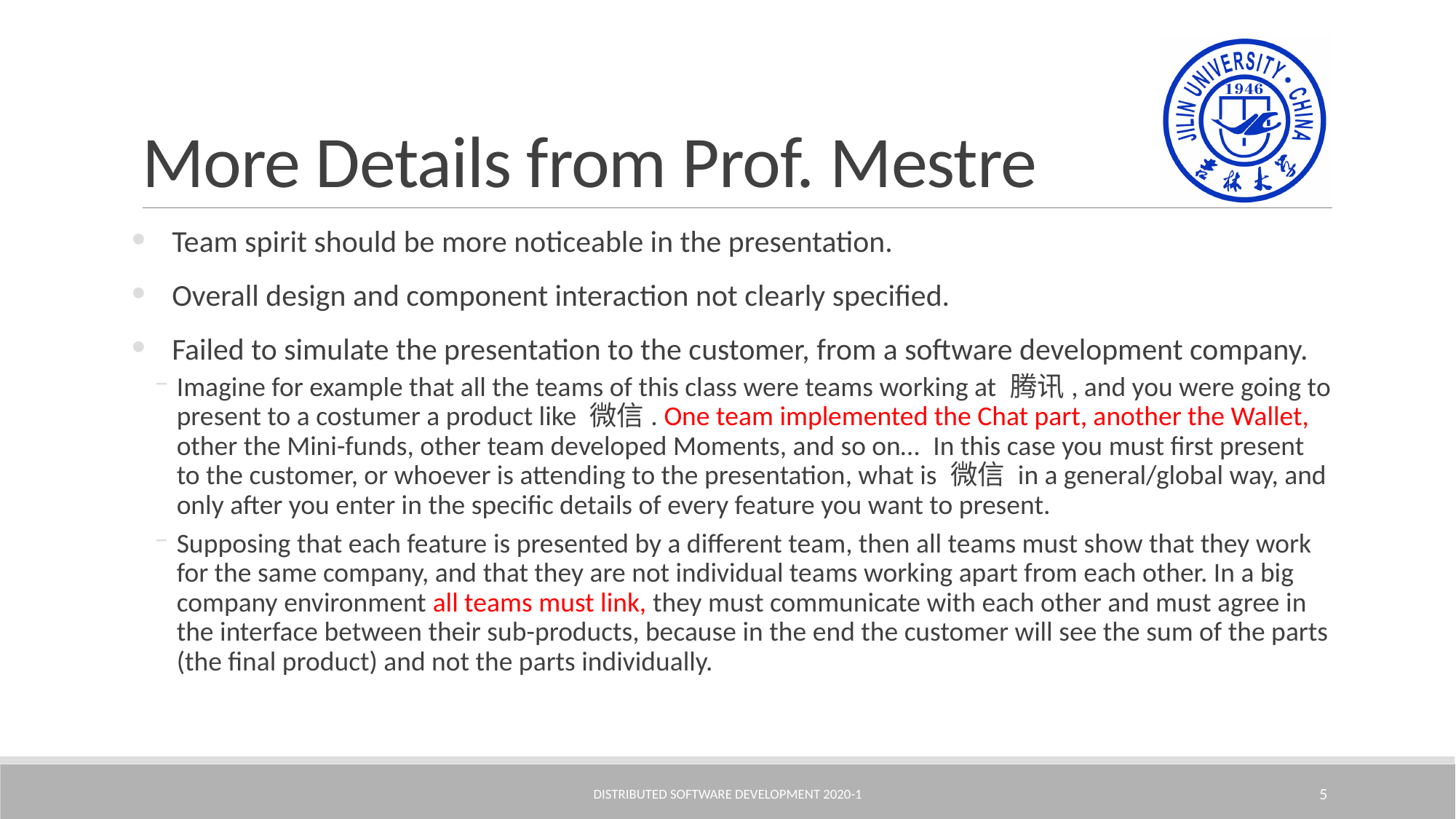

# More Details from Prof. Mestre
Team spirit should be more noticeable in the presentation.
Overall design and component interaction not clearly specified.
Failed to simulate the presentation to the customer, from a software development company.
Imagine for example that all the teams of this class were teams working at 腾讯, and you were going to present to a costumer a product like 微信. One team implemented the Chat part, another the Wallet, other the Mini-funds, other team developed Moments, and so on…  In this case you must first present to the customer, or whoever is attending to the presentation, what is 微信 in a general/global way, and only after you enter in the specific details of every feature you want to present.
Supposing that each feature is presented by a different team, then all teams must show that they work for the same company, and that they are not individual teams working apart from each other. In a big company environment all teams must link, they must communicate with each other and must agree in the interface between their sub-products, because in the end the customer will see the sum of the parts (the final product) and not the parts individually.
Distributed Software Development 2020-1
5